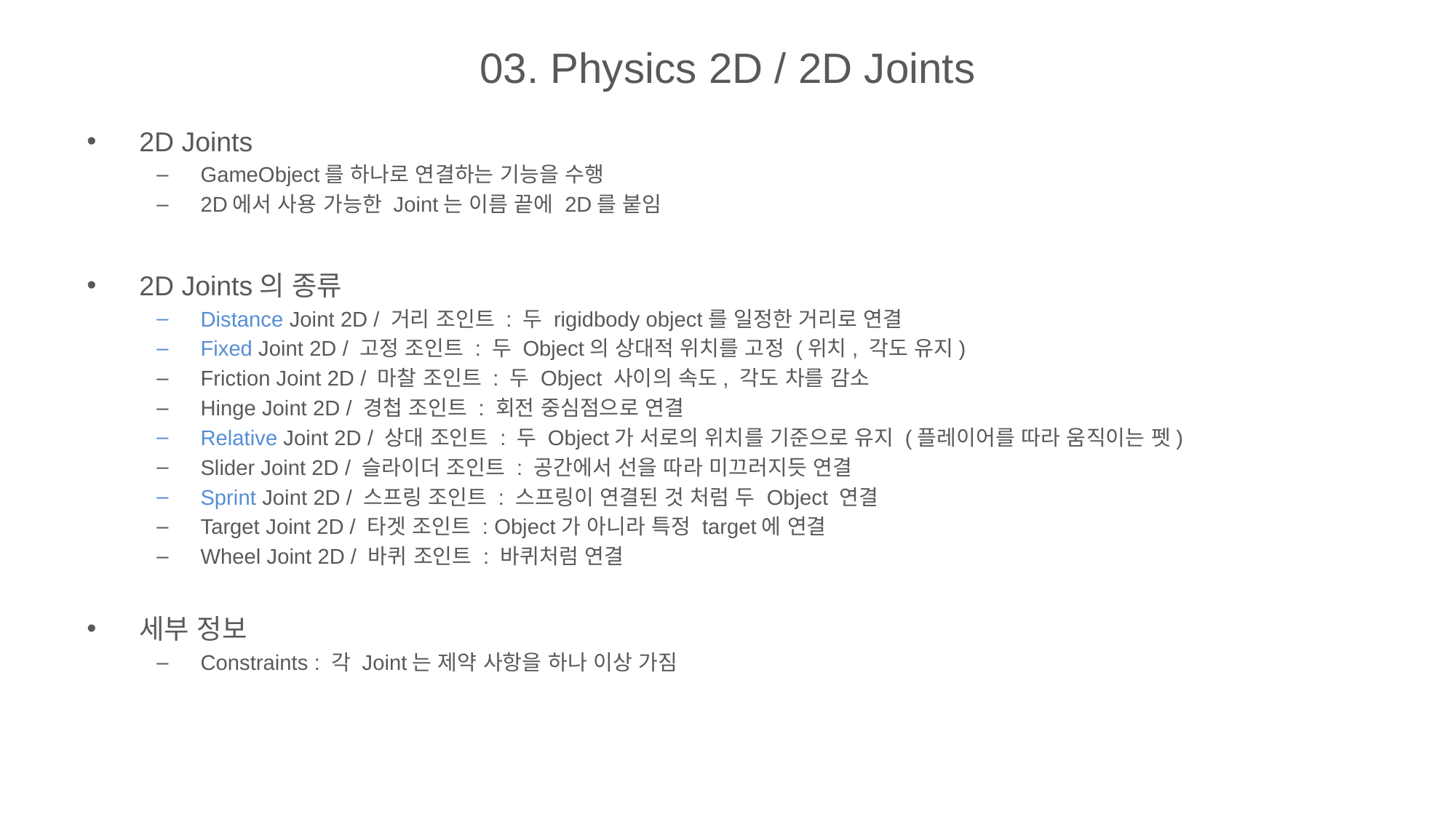

# 03. Physics 2D / 2D Joints
2D Joints
GameObject를 하나로 연결하는 기능을 수행
2D에서 사용 가능한 Joint는 이름 끝에 2D를 붙임

2D Joints의 종류
Distance Joint 2D / 거리 조인트 : 두 rigidbody object를 일정한 거리로 연결
Fixed Joint 2D / 고정 조인트 : 두 Object의 상대적 위치를 고정 (위치, 각도 유지)
Friction Joint 2D / 마찰 조인트 : 두 Object 사이의 속도, 각도 차를 감소
Hinge Joint 2D / 경첩 조인트 : 회전 중심점으로 연결
Relative Joint 2D / 상대 조인트 : 두 Object가 서로의 위치를 기준으로 유지 (플레이어를 따라 움직이는 펫)
Slider Joint 2D / 슬라이더 조인트 : 공간에서 선을 따라 미끄러지듯 연결
Sprint Joint 2D / 스프링 조인트 : 스프링이 연결된 것 처럼 두 Object 연결
Target Joint 2D / 타겟 조인트 : Object가 아니라 특정 target에 연결
Wheel Joint 2D / 바퀴 조인트 : 바퀴처럼 연결

세부 정보
Constraints : 각 Joint는 제약 사항을 하나 이상 가짐